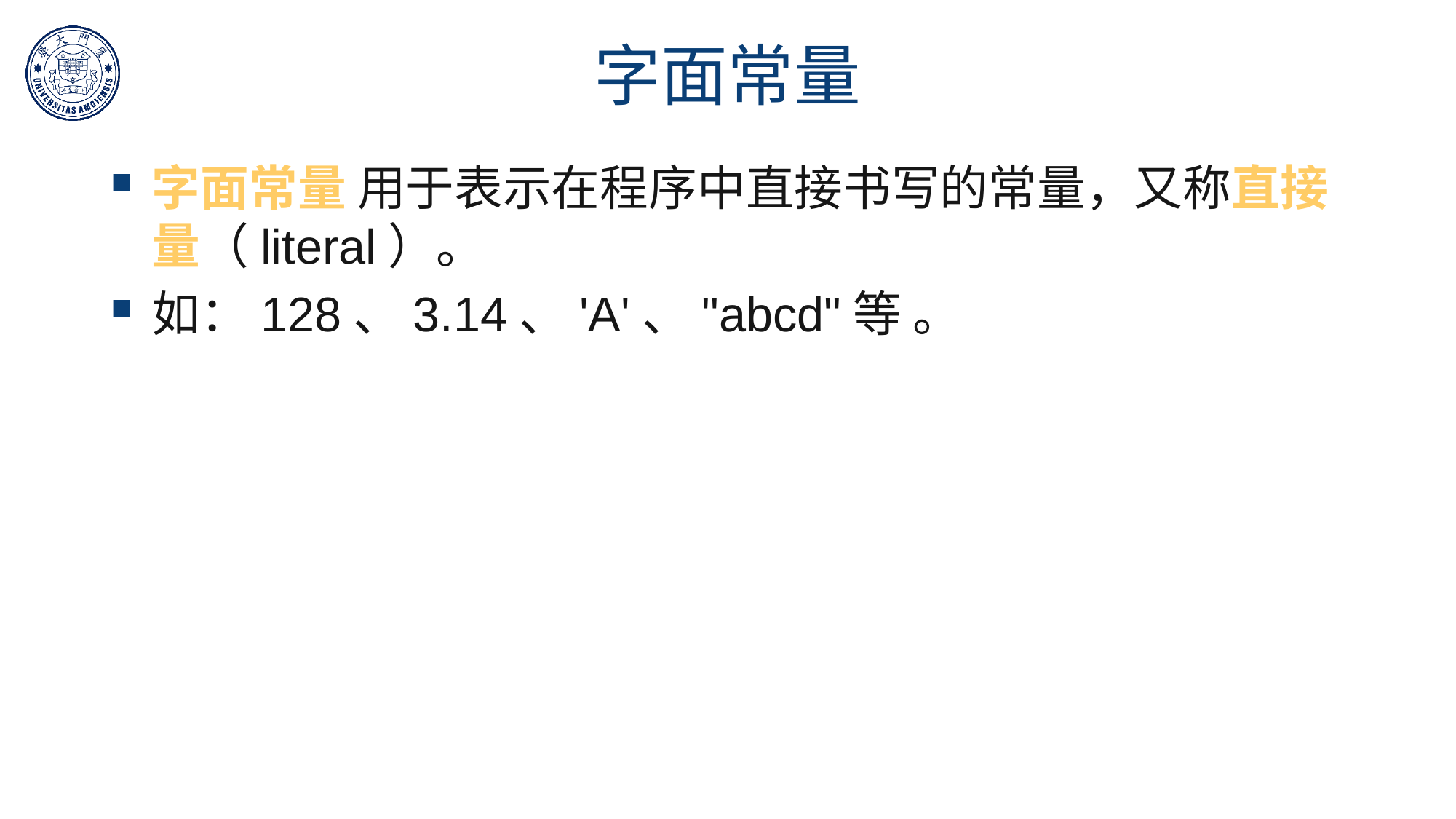

# 字面常量
字面常量 用于表示在程序中直接书写的常量，又称直接量（literal）。
如：128、3.14、'A'、"abcd"等 。
64